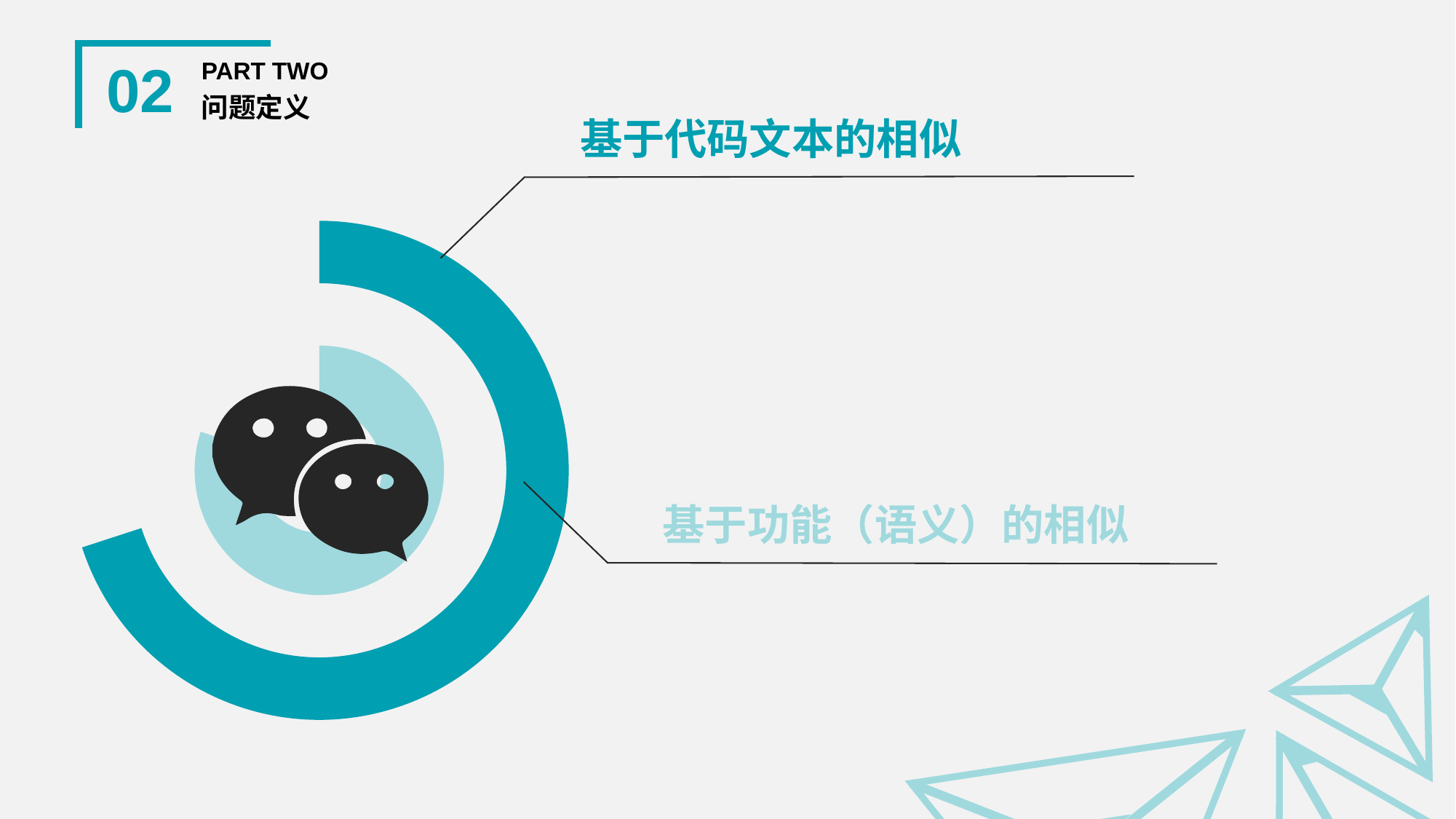

02
PART TWO
问题定义
基于代码文本的相似

### Chart

| Category | Q1 | Q2 | Q3 |
|---|---|---|---|
| A | 8.0 | 5.0 | 7.0 |
| 非A | 2.0 | 5.0 | 3.0 |
基于功能（语义）的相似